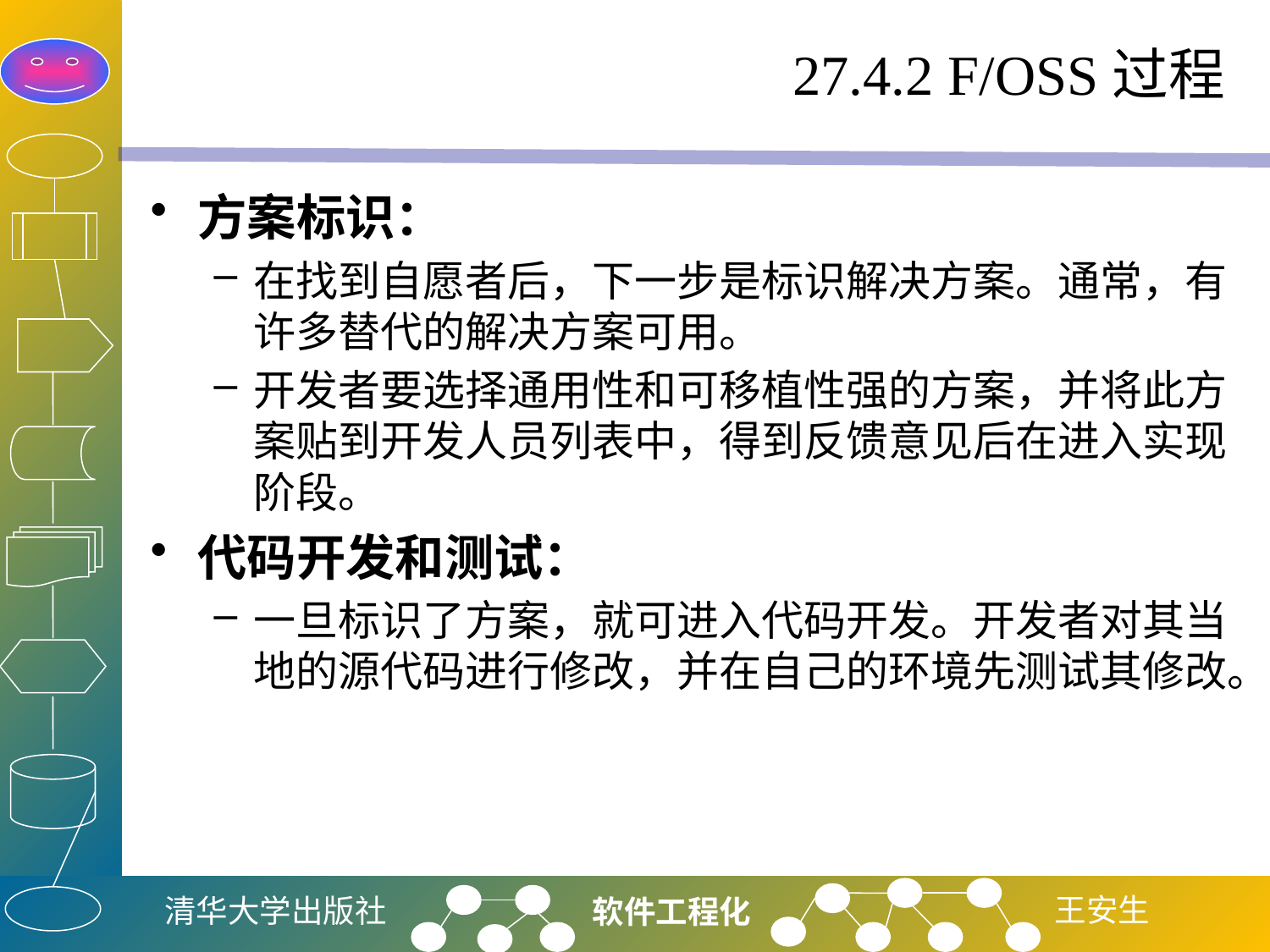

# 27.4.2 F/OSS过程
方案标识：
在找到自愿者后，下一步是标识解决方案。通常，有许多替代的解决方案可用。
开发者要选择通用性和可移植性强的方案，并将此方案贴到开发人员列表中，得到反馈意见后在进入实现阶段。
代码开发和测试：
一旦标识了方案，就可进入代码开发。开发者对其当地的源代码进行修改，并在自己的环境先测试其修改。